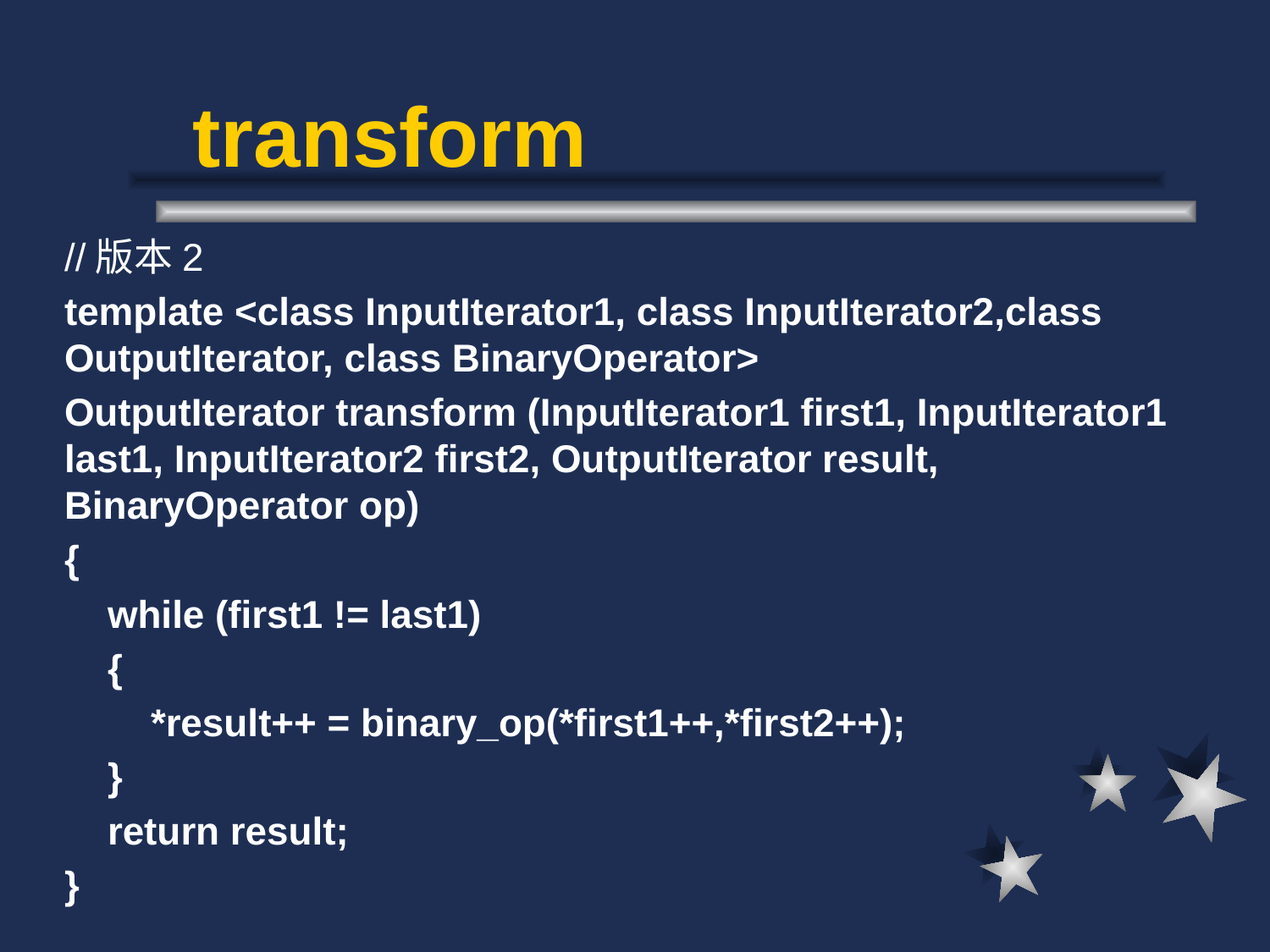

# transform
//版本2
template <class InputIterator1, class InputIterator2,class OutputIterator, class BinaryOperator>
OutputIterator transform (InputIterator1 first1, InputIterator1 last1, InputIterator2 first2, OutputIterator result, BinaryOperator op)
{
    while (first1 != last1)
    {
        *result++ = binary_op(*first1++,*first2++);
    }
    return result;
}